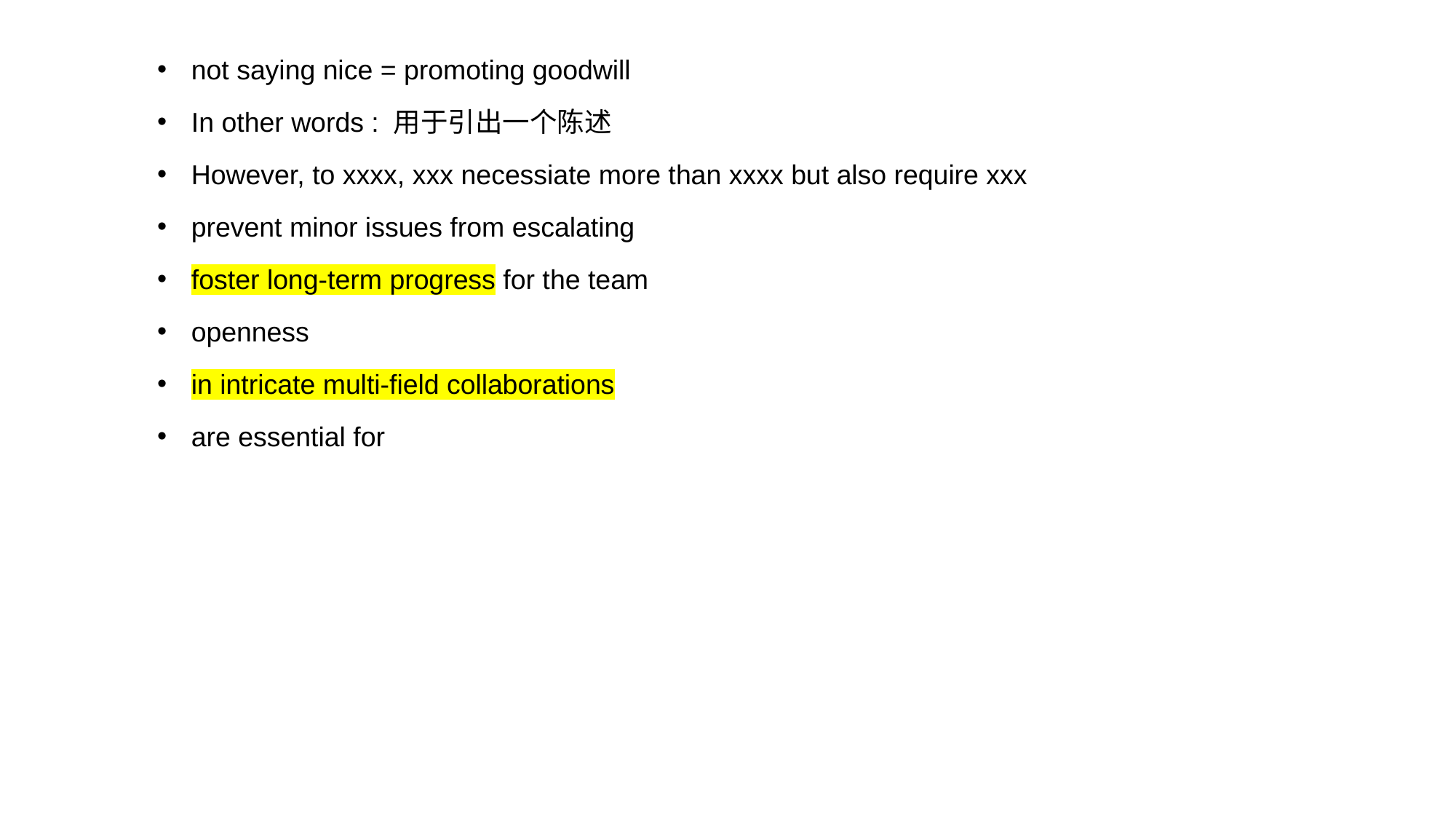

not saying nice = promoting goodwill
In other words : 用于引出一个陈述
However, to xxxx, xxx necessiate more than xxxx but also require xxx
prevent minor issues from escalating
foster long-term progress for the team
openness
in intricate multi-field collaborations
are essential for